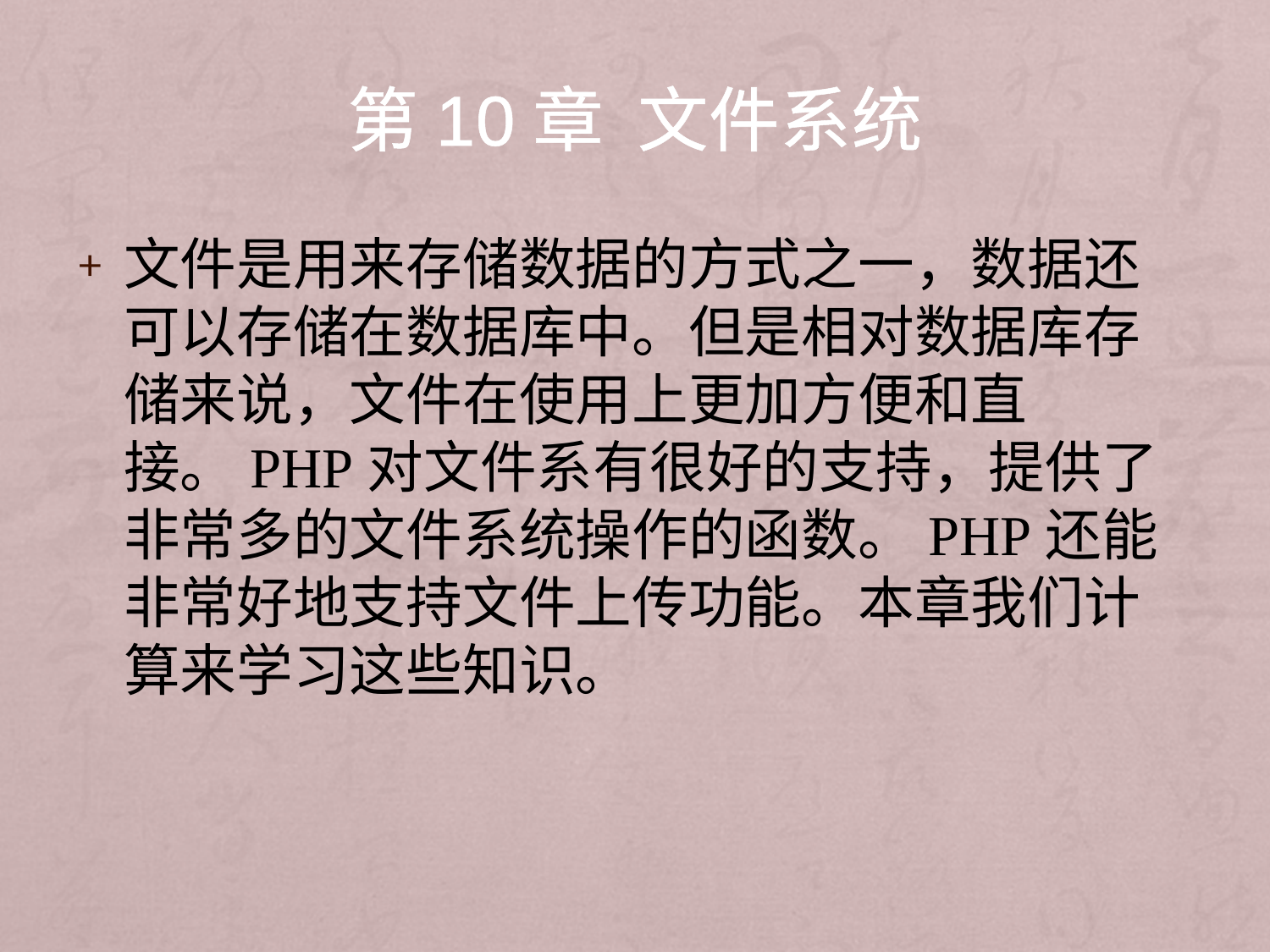

# 第10章  文件系统
文件是用来存储数据的方式之一，数据还可以存储在数据库中。但是相对数据库存储来说，文件在使用上更加方便和直接。PHP对文件系有很好的支持，提供了非常多的文件系统操作的函数。PHP还能非常好地支持文件上传功能。本章我们计算来学习这些知识。